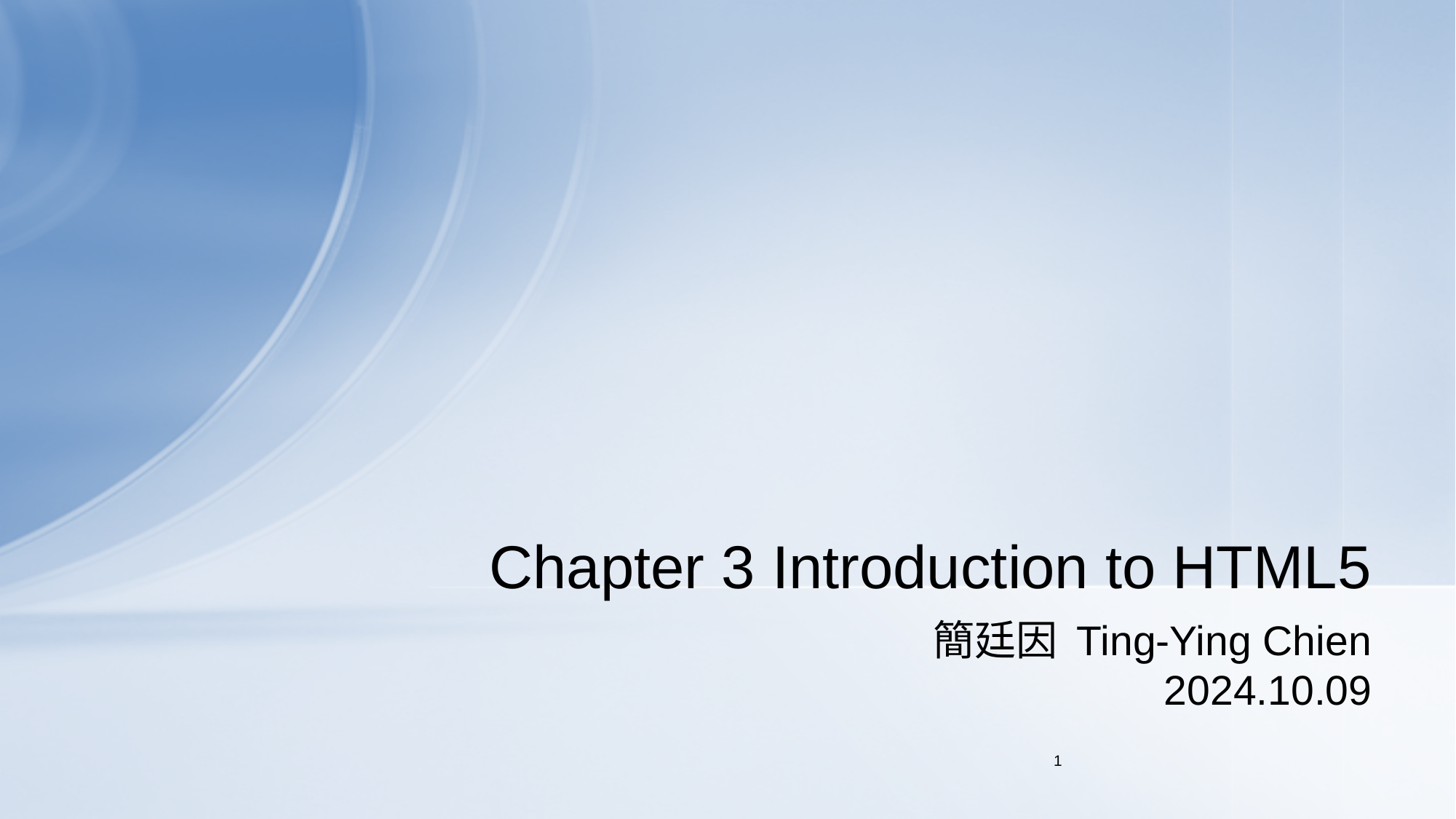

# Chapter 3 Introduction to HTML5
 簡廷因 Ting-Ying Chien
2024.10.09
1